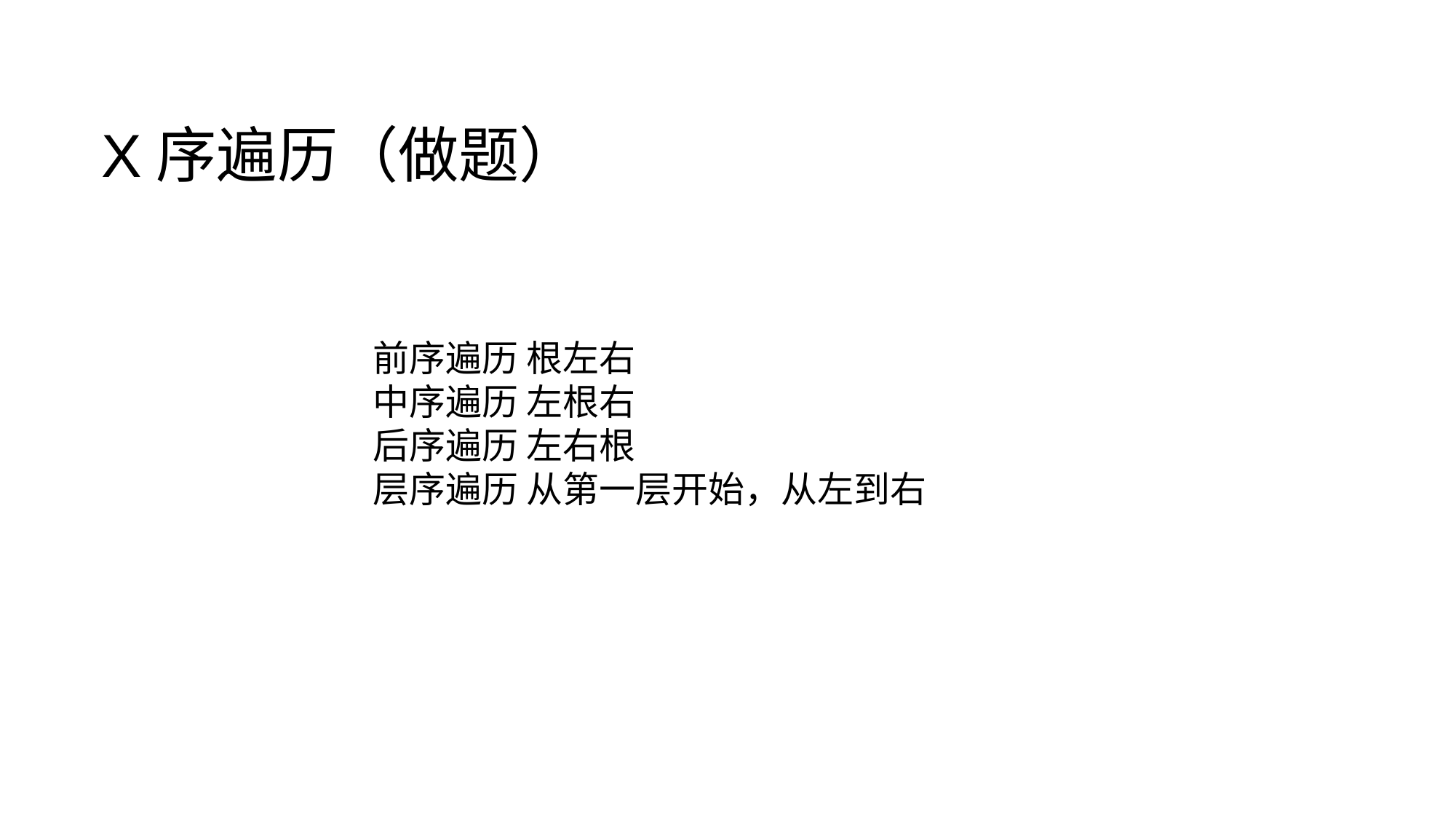

X序遍历（做题）
前序遍历 根左右
中序遍历 左根右
后序遍历 左右根
层序遍历 从第一层开始，从左到右